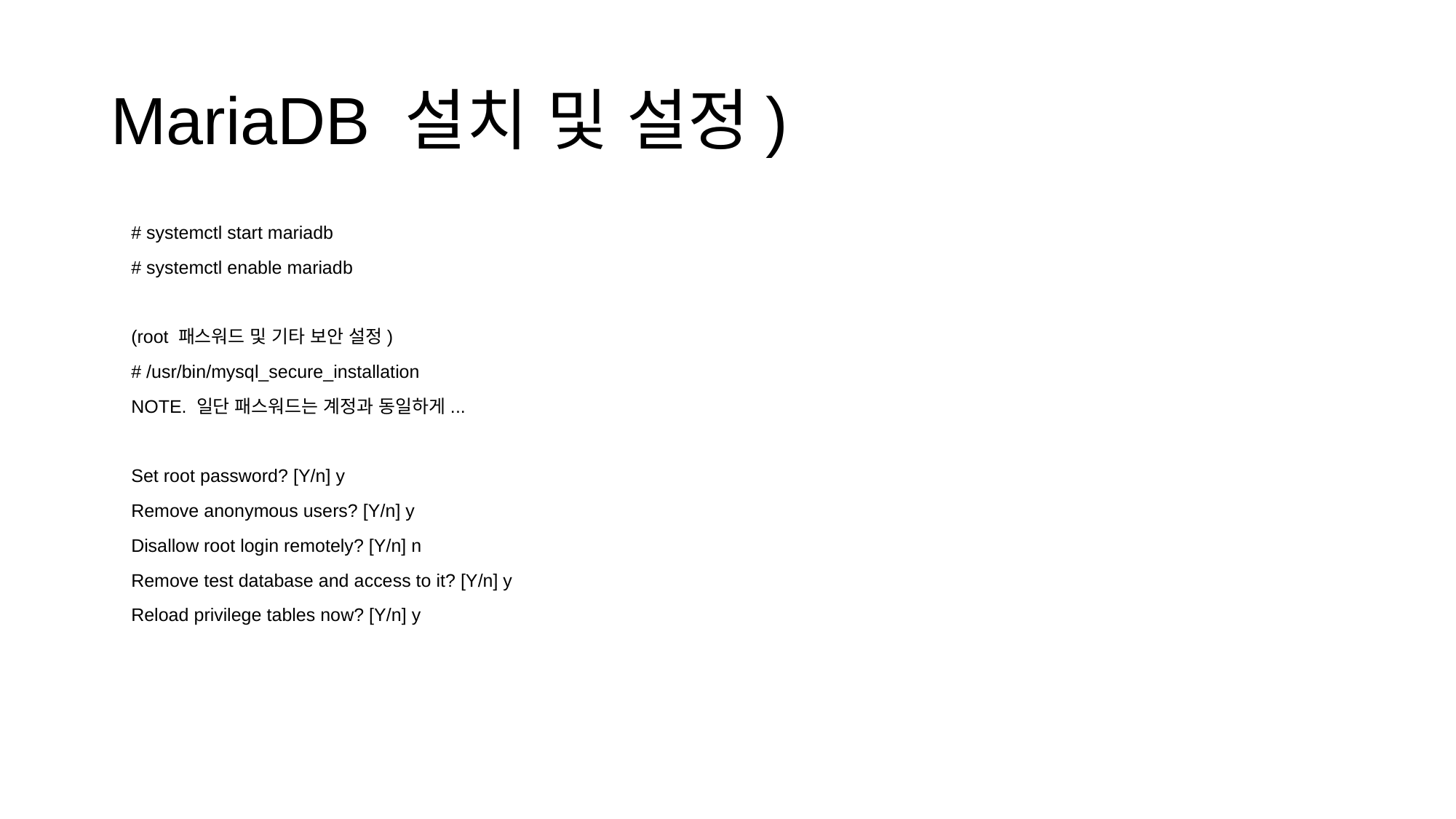

# MariaDB 설치 및 설정)
    # systemctl start mariadb
    # systemctl enable mariadb

    (root 패스워드 및 기타 보안 설정)
    # /usr/bin/mysql_secure_installation
    NOTE. 일단 패스워드는 계정과 동일하게...

    Set root password? [Y/n] y
    Remove anonymous users? [Y/n] y
    Disallow root login remotely? [Y/n] n
    Remove test database and access to it? [Y/n] y
    Reload privilege tables now? [Y/n] y